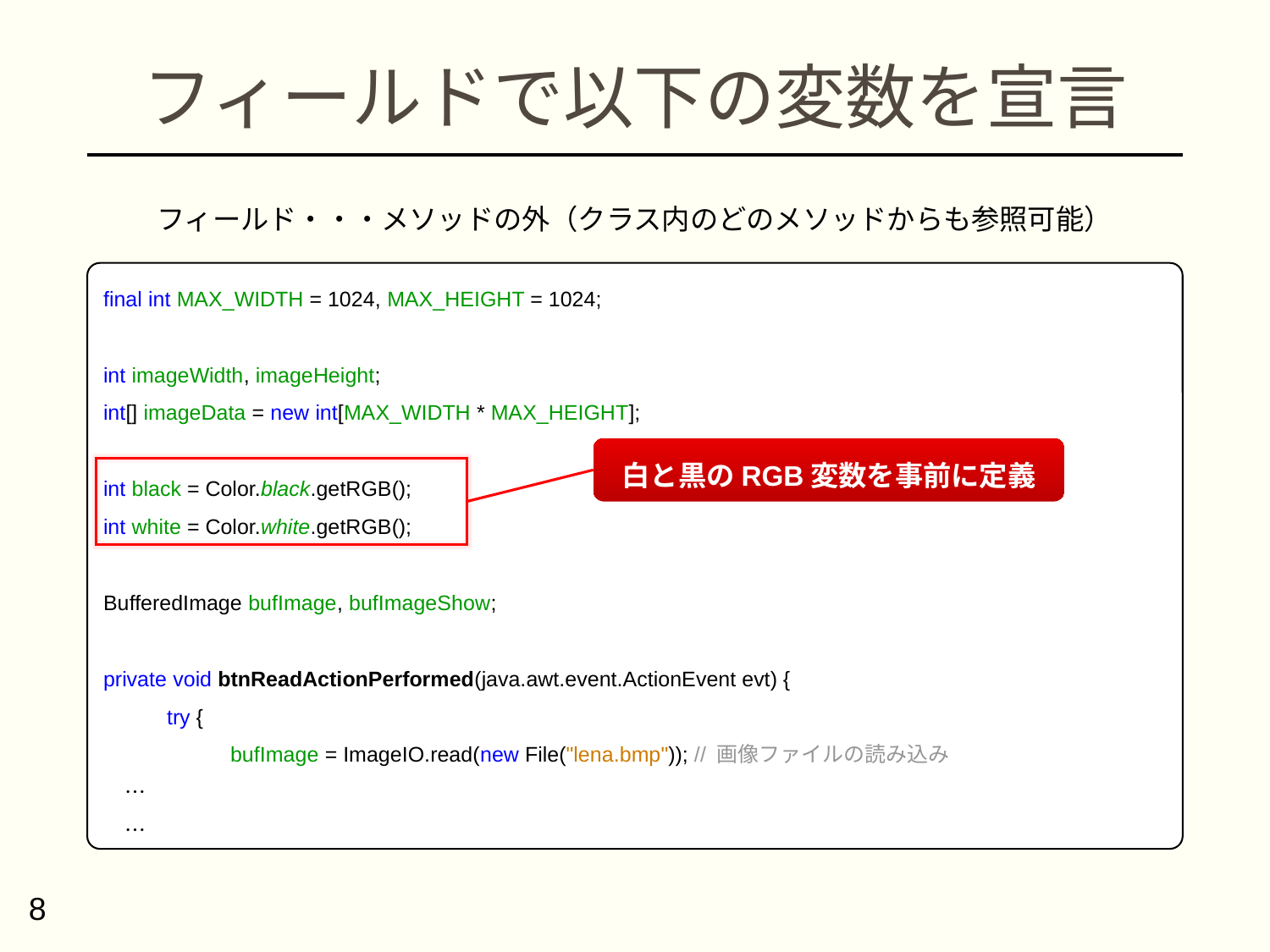

# フィールドで以下の変数を宣言
フィールド・・・メソッドの外（クラス内のどのメソッドからも参照可能）
final int MAX_WIDTH = 1024, MAX_HEIGHT = 1024;

int imageWidth, imageHeight;
int[] imageData = new int[MAX_WIDTH * MAX_HEIGHT];

int black = Color.black.getRGB();
int white = Color.white.getRGB();

BufferedImage bufImage, bufImageShow;

private void btnReadActionPerformed(java.awt.event.ActionEvent evt) {
try {
bufImage = ImageIO.read(new File("lena.bmp")); // 画像ファイルの読み込み
　…
　…
白と黒のRGB変数を事前に定義

8